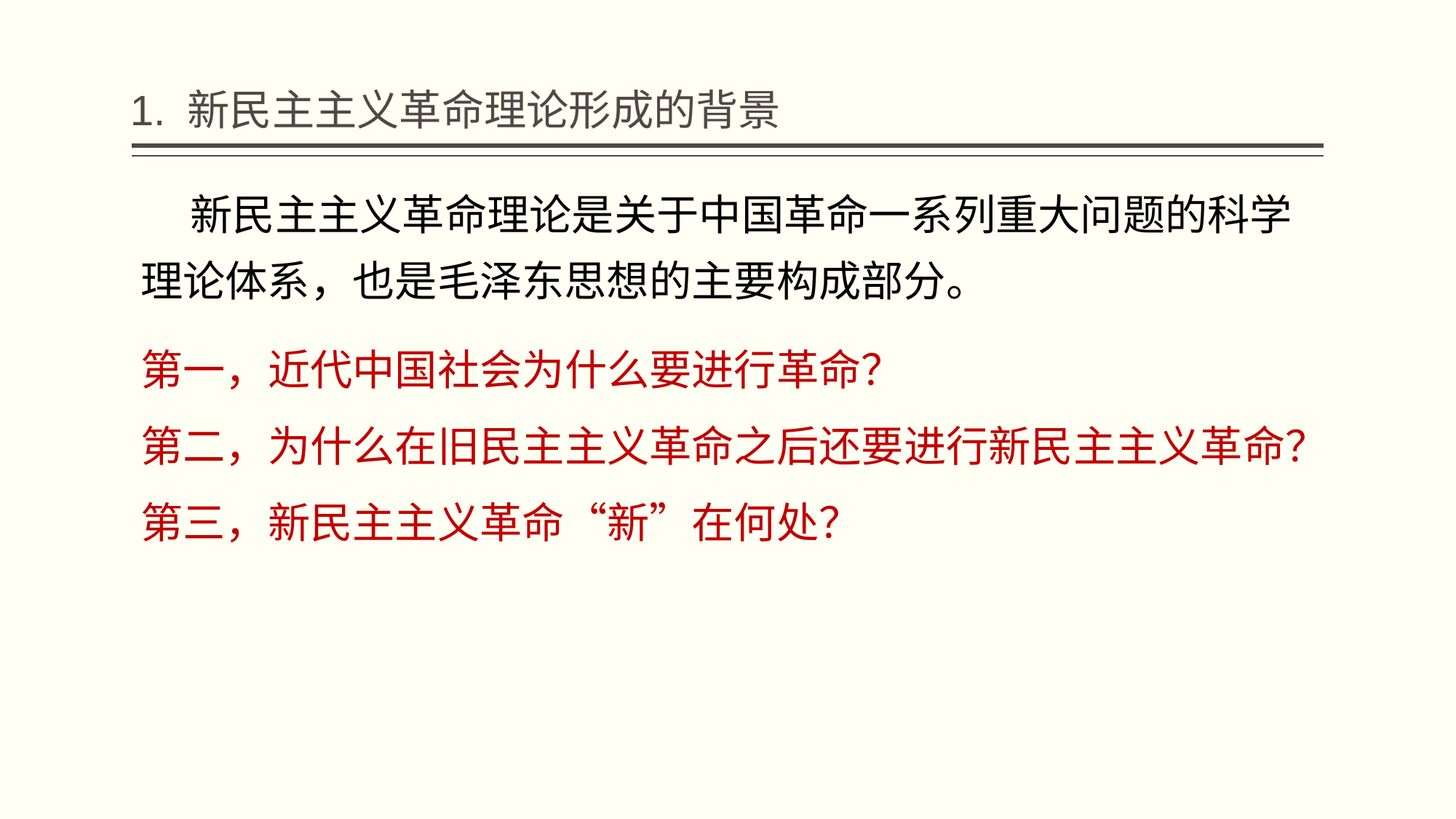

# 1. 新民主主义革命理论形成的背景
     新民主主义革命理论是关于中国革命一系列重大问题的科学理论体系，也是毛泽东思想的主要构成部分。
第一，近代中国社会为什么要进行革命？
第二，为什么在旧民主主义革命之后还要进行新民主主义革命？第三，新民主主义革命“新”在何处？